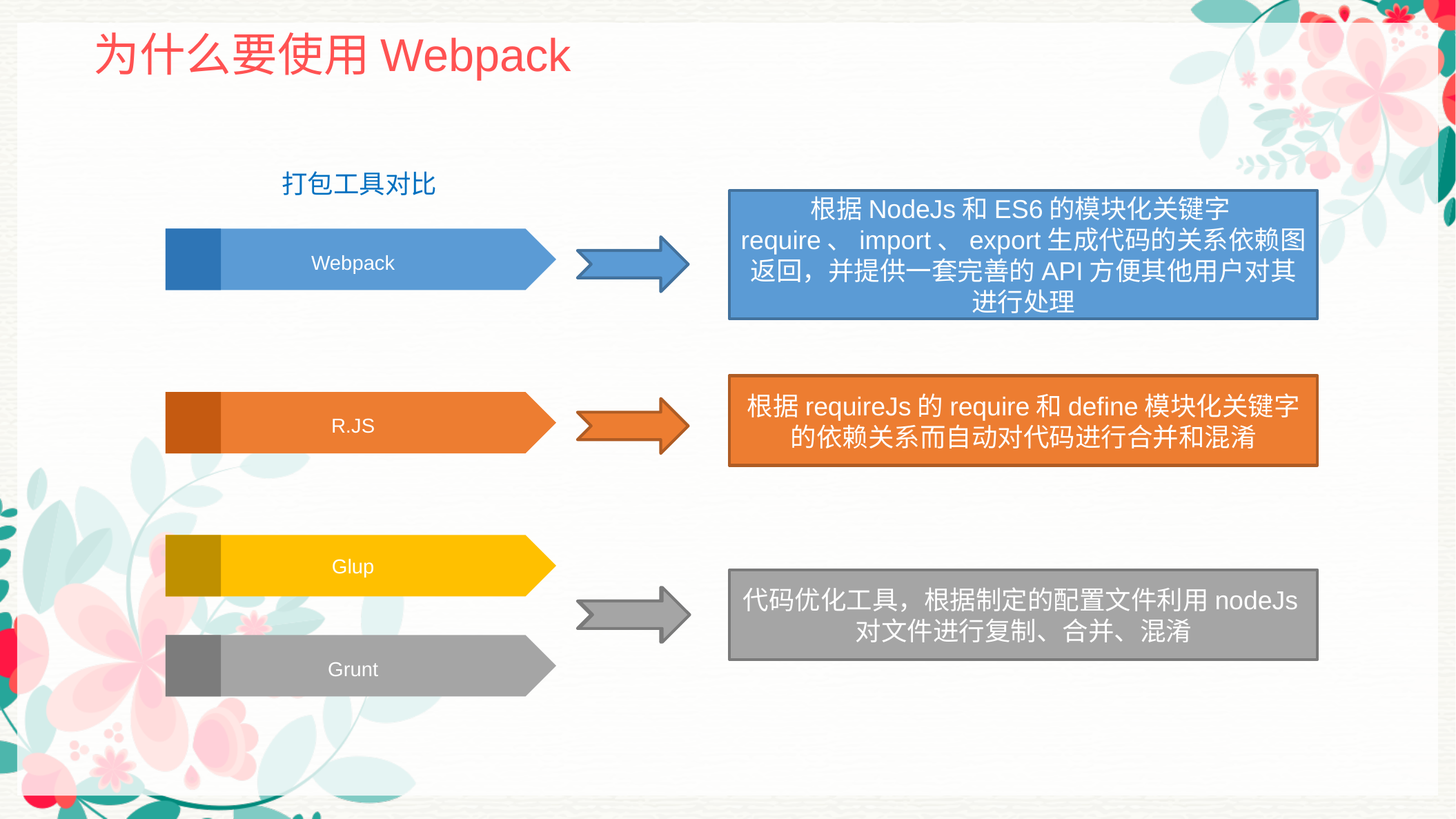

为什么要使用Webpack
打包工具对比
根据NodeJs和ES6的模块化关键字require、import、export生成代码的关系依赖图返回，并提供一套完善的API方便其他用户对其进行处理
Webpack

根据requireJs的require和define模块化关键字的依赖关系而自动对代码进行合并和混淆
根据requireJs的require和define模块化关键字的依赖关系而自动对代码进行合并和混淆
R.JS

Glup

代码优化工具，根据制定的配置文件利用nodeJs对文件进行复制、合并、混淆

Grunt